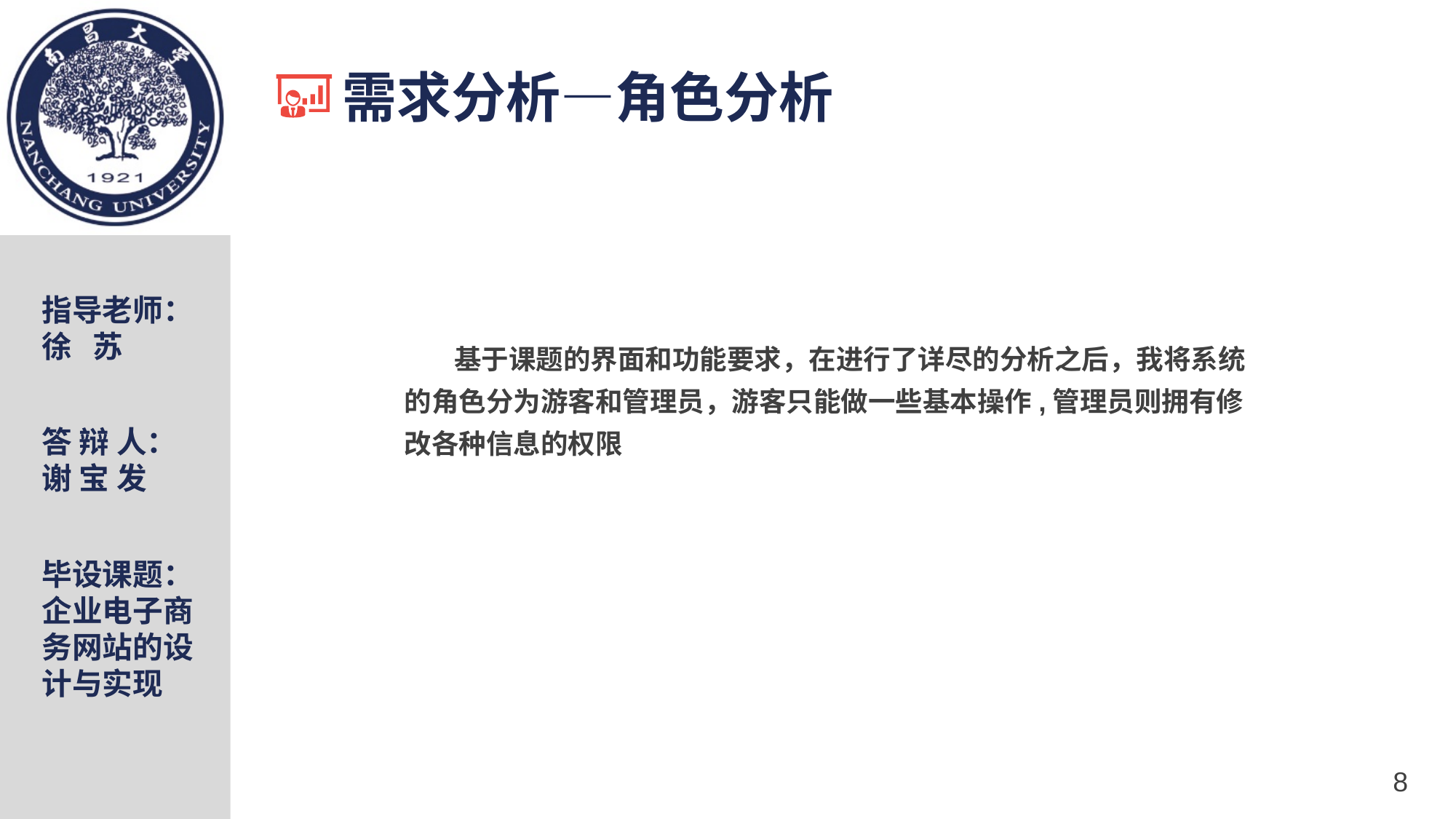

需求分析—角色分析

       基于课题的界面和功能要求，在进行了详尽的分析之后，我将系统的角色分为游客和管理员，游客只能做一些基本操作,管理员则拥有修改各种信息的权限